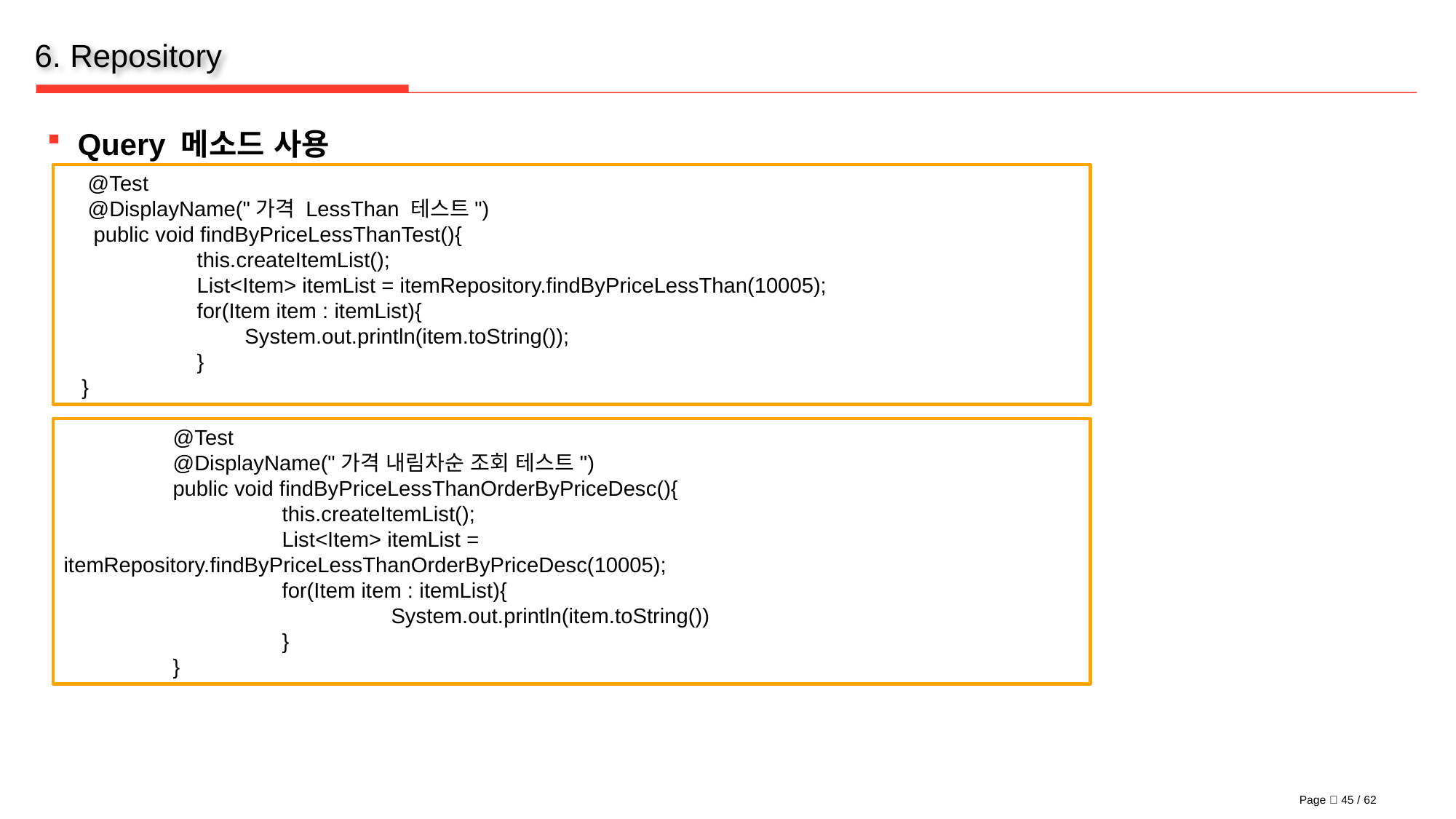

# 6. Repository
Query 메소드 사용
    @Test
    @DisplayName("가격 LessThan 테스트")
     public void findByPriceLessThanTest(){
	    this.createItemList();
	    List<Item> itemList = itemRepository.findByPriceLessThan(10005);
	    for(Item item : itemList){
	            System.out.println(item.toString());
	    }
   }
	@Test
	@DisplayName("가격 내림차순 조회 테스트")
	public void findByPriceLessThanOrderByPriceDesc(){
		this.createItemList();
		List<Item> itemList = itemRepository.findByPriceLessThanOrderByPriceDesc(10005);
		for(Item item : itemList){
			System.out.println(item.toString())
		}
	}